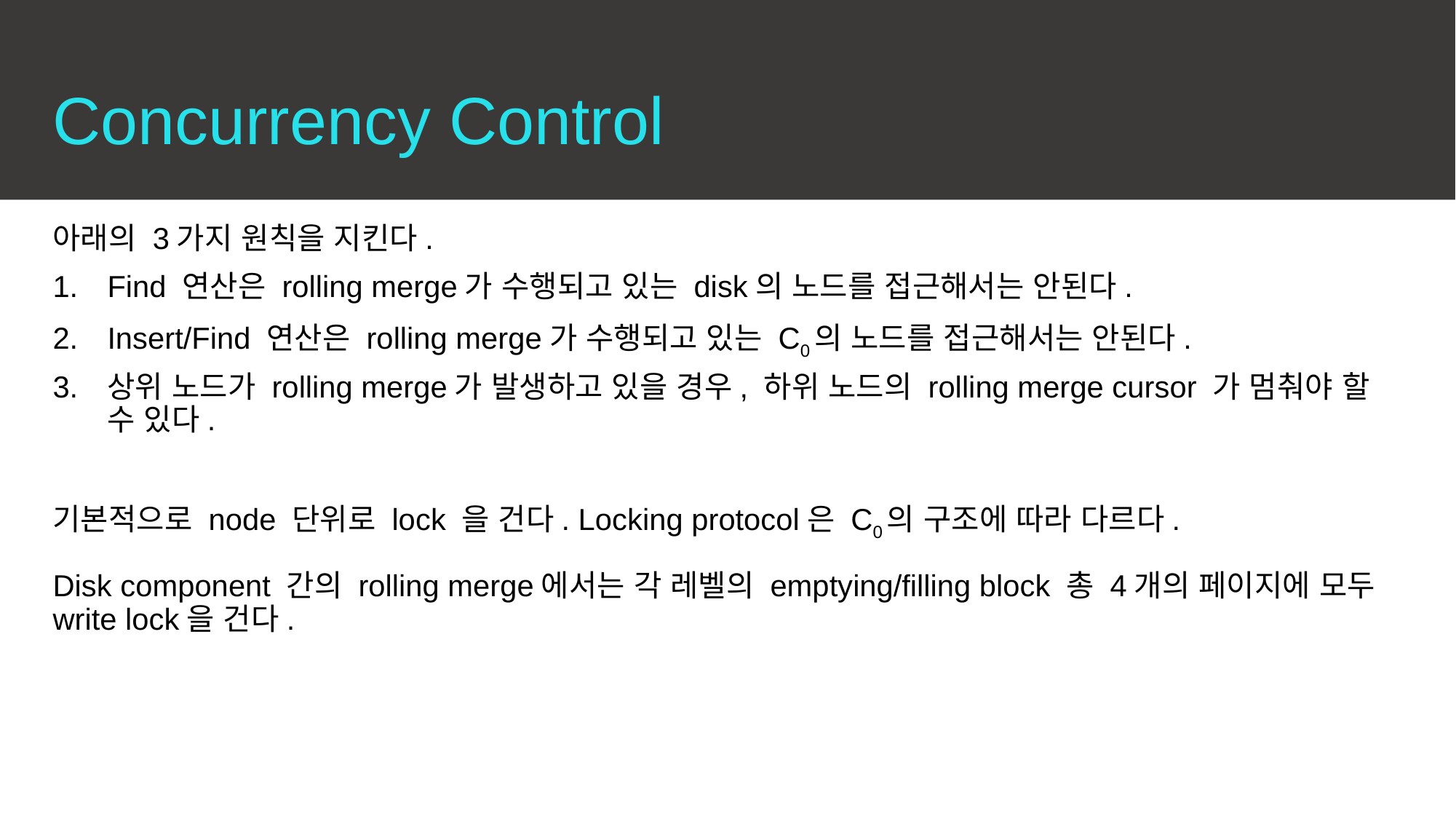

# Concurrency Control
아래의 3가지 원칙을 지킨다.
Find 연산은 rolling merge가 수행되고 있는 disk의 노드를 접근해서는 안된다.
Insert/Find 연산은 rolling merge가 수행되고 있는 C0의 노드를 접근해서는 안된다.
상위 노드가 rolling merge가 발생하고 있을 경우, 하위 노드의 rolling merge cursor 가 멈춰야 할 수 있다.

기본적으로 node 단위로 lock 을 건다. Locking protocol은 C0의 구조에 따라 다르다.
Disk component 간의 rolling merge에서는 각 레벨의 emptying/filling block 총 4개의 페이지에 모두 write lock을 건다.